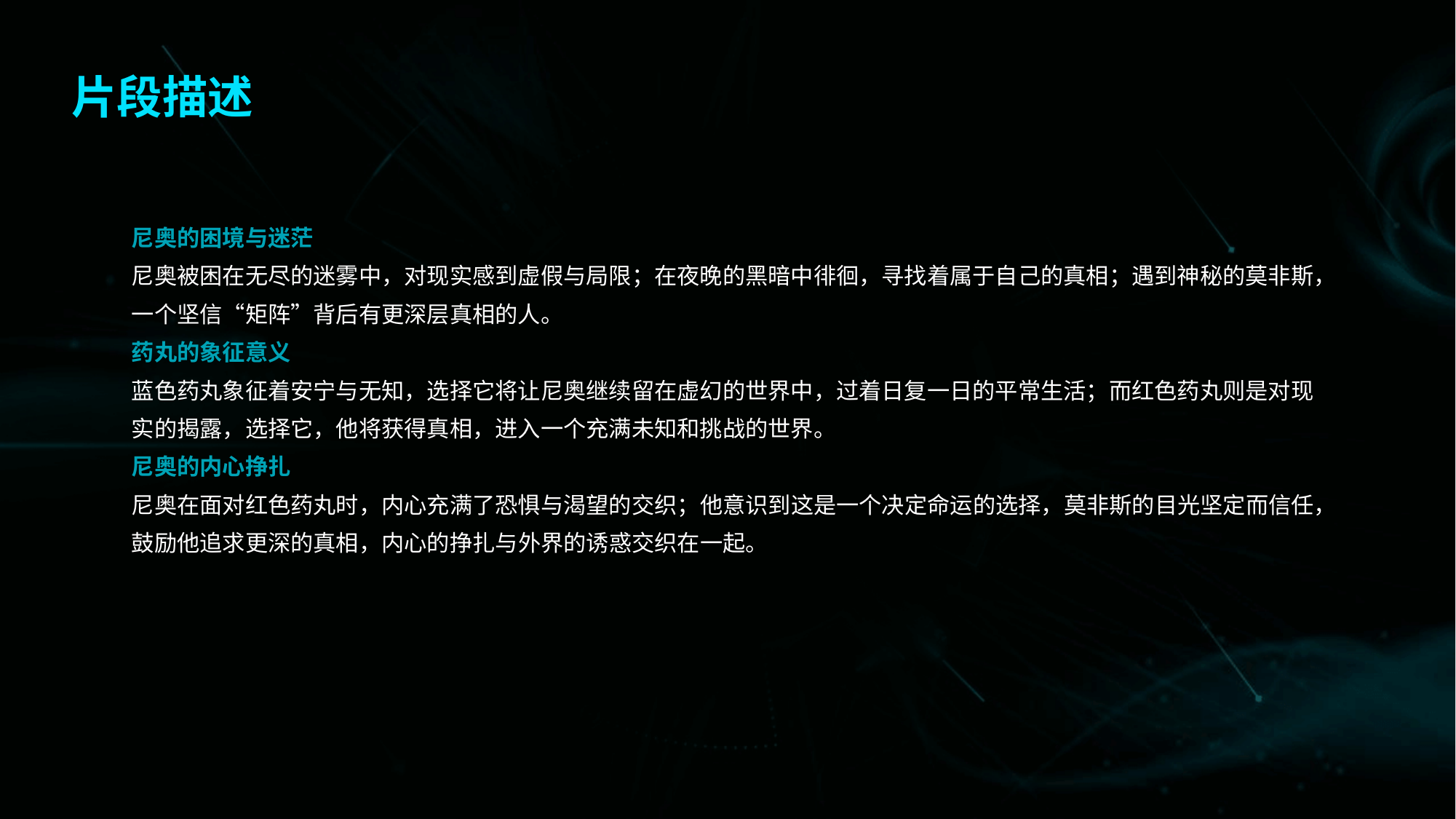

片段描述
尼奥的困境与迷茫
尼奥被困在无尽的迷雾中，对现实感到虚假与局限；在夜晚的黑暗中徘徊，寻找着属于自己的真相；遇到神秘的莫非斯，一个坚信“矩阵”背后有更深层真相的人。
药丸的象征意义
蓝色药丸象征着安宁与无知，选择它将让尼奥继续留在虚幻的世界中，过着日复一日的平常生活；而红色药丸则是对现实的揭露，选择它，他将获得真相，进入一个充满未知和挑战的世界。
尼奥的内心挣扎
尼奥在面对红色药丸时，内心充满了恐惧与渴望的交织；他意识到这是一个决定命运的选择，莫非斯的目光坚定而信任，鼓励他追求更深的真相，内心的挣扎与外界的诱惑交织在一起。